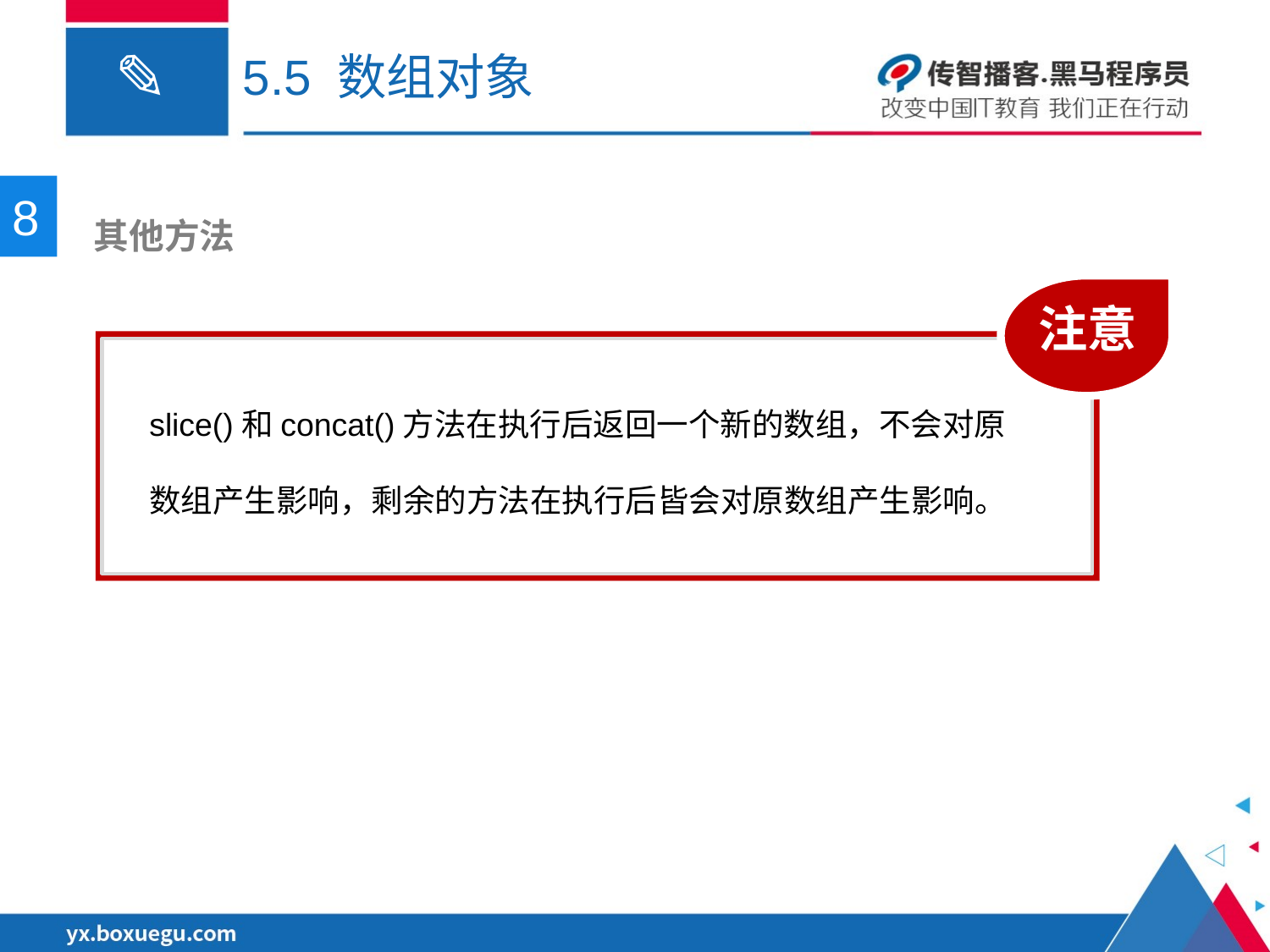

# 5.5 数组对象

8
  其他方法

注意

slice()和concat()方法在执行后返回一个新的数组，不会对原数组产生影响，剩余的方法在执行后皆会对原数组产生影响。